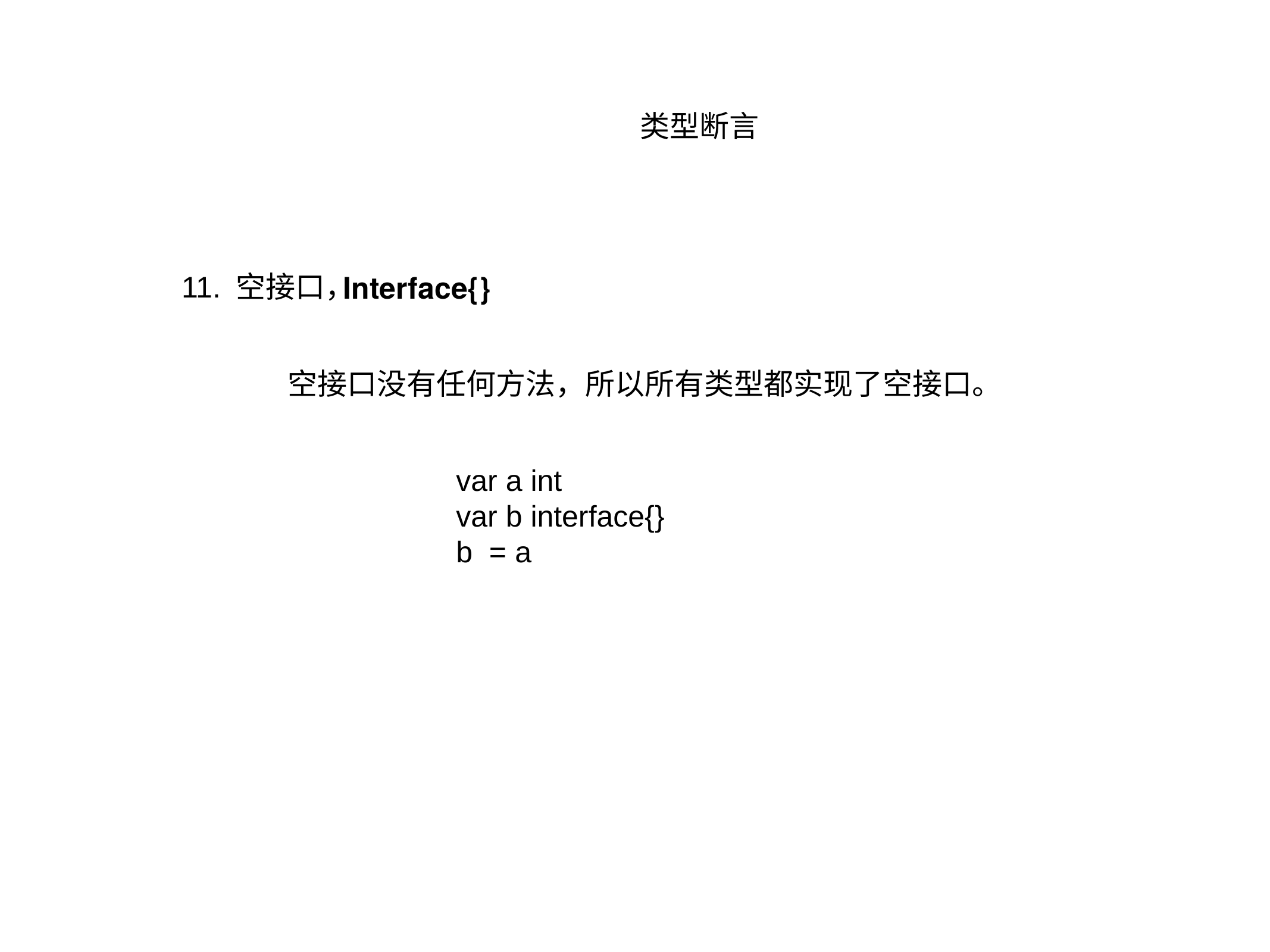

类型断言
11. 空接口，

Interface{}
空接口没有任何方法，所以所有类型都实现了空接口。
var a int
var b interface{}
b  = a